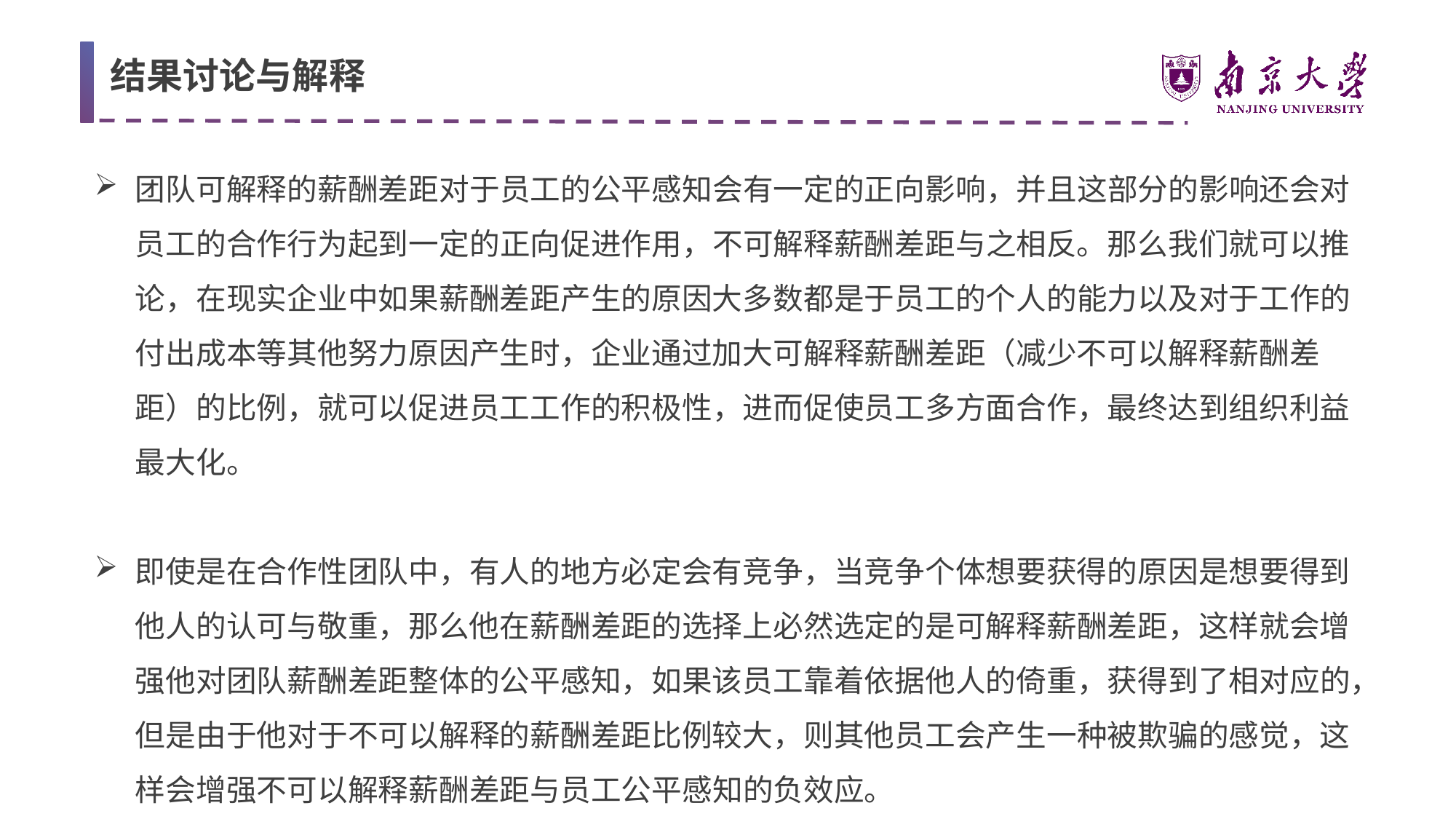

结果讨论与解释
团队可解释的薪酬差距对于员工的公平感知会有一定的正向影响，并且这部分的影响还会对员工的合作行为起到一定的正向促进作用，不可解释薪酬差距与之相反。那么我们就可以推论，在现实企业中如果薪酬差距产生的原因大多数都是于员工的个人的能力以及对于工作的付出成本等其他努力原因产生时，企业通过加大可解释薪酬差距（减少不可以解释薪酬差距）的比例，就可以促进员工工作的积极性，进而促使员工多方面合作，最终达到组织利益最大化。

即使是在合作性团队中，有人的地方必定会有竞争，当竞争个体想要获得的原因是想要得到他人的认可与敬重，那么他在薪酬差距的选择上必然选定的是可解释薪酬差距，这样就会增强他对团队薪酬差距整体的公平感知，如果该员工靠着依据他人的倚重，获得到了相对应的，但是由于他对于不可以解释的薪酬差距比例较大，则其他员工会产生一种被欺骗的感觉，这样会增强不可以解释薪酬差距与员工公平感知的负效应。